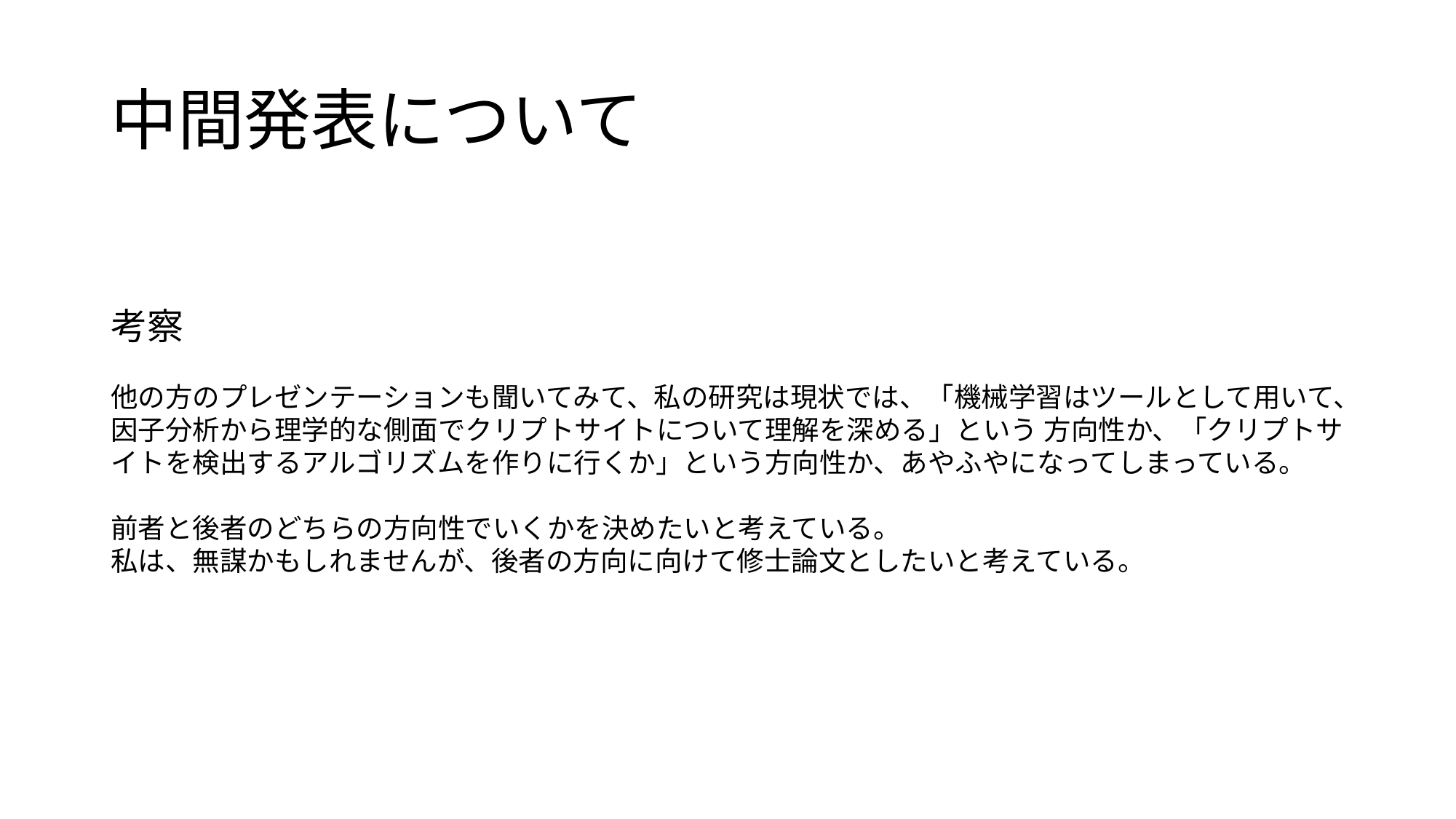

# 中間発表について
考察

他の方のプレゼンテーションも聞いてみて、私の研究は現状では、「機械学習はツールとして用いて、因子分析から理学的な側面でクリプトサイトについて理解を深める」という 方向性か、「クリプトサイトを検出するアルゴリズムを作りに行くか」という方向性か、あやふやになってしまっている。

前者と後者のどちらの方向性でいくかを決めたいと考えている。
私は、無謀かもしれませんが、後者の方向に向けて修士論文としたいと考えている。